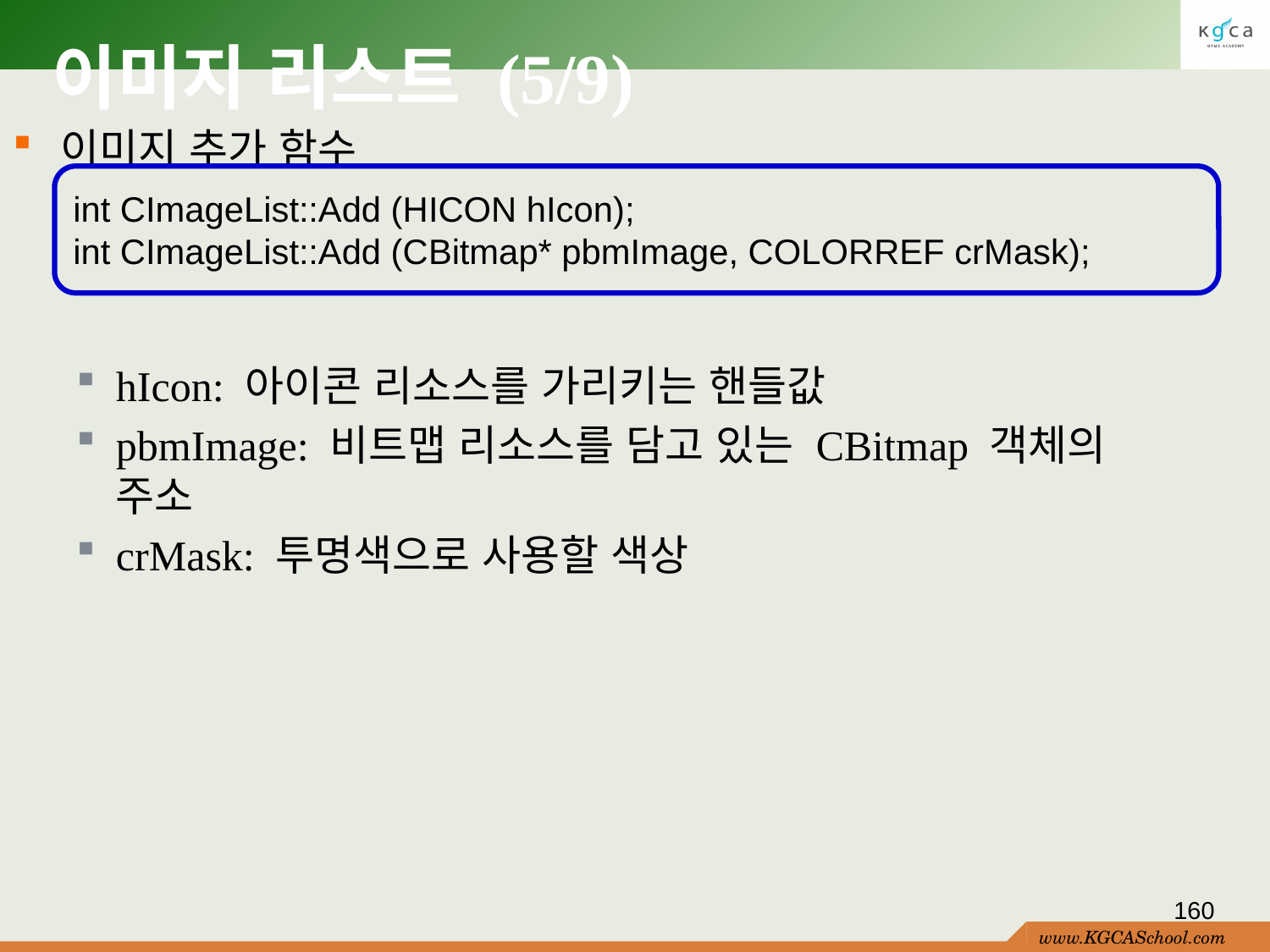

# 이미지 리스트 (5/9)
이미지 추가 함수

hIcon: 아이콘 리소스를 가리키는 핸들값
pbmImage: 비트맵 리소스를 담고 있는 CBitmap 객체의 주소
crMask: 투명색으로 사용할 색상

int CImageList::Add (HICON hIcon);
int CImageList::Add (CBitmap* pbmImage, COLORREF crMask);
160